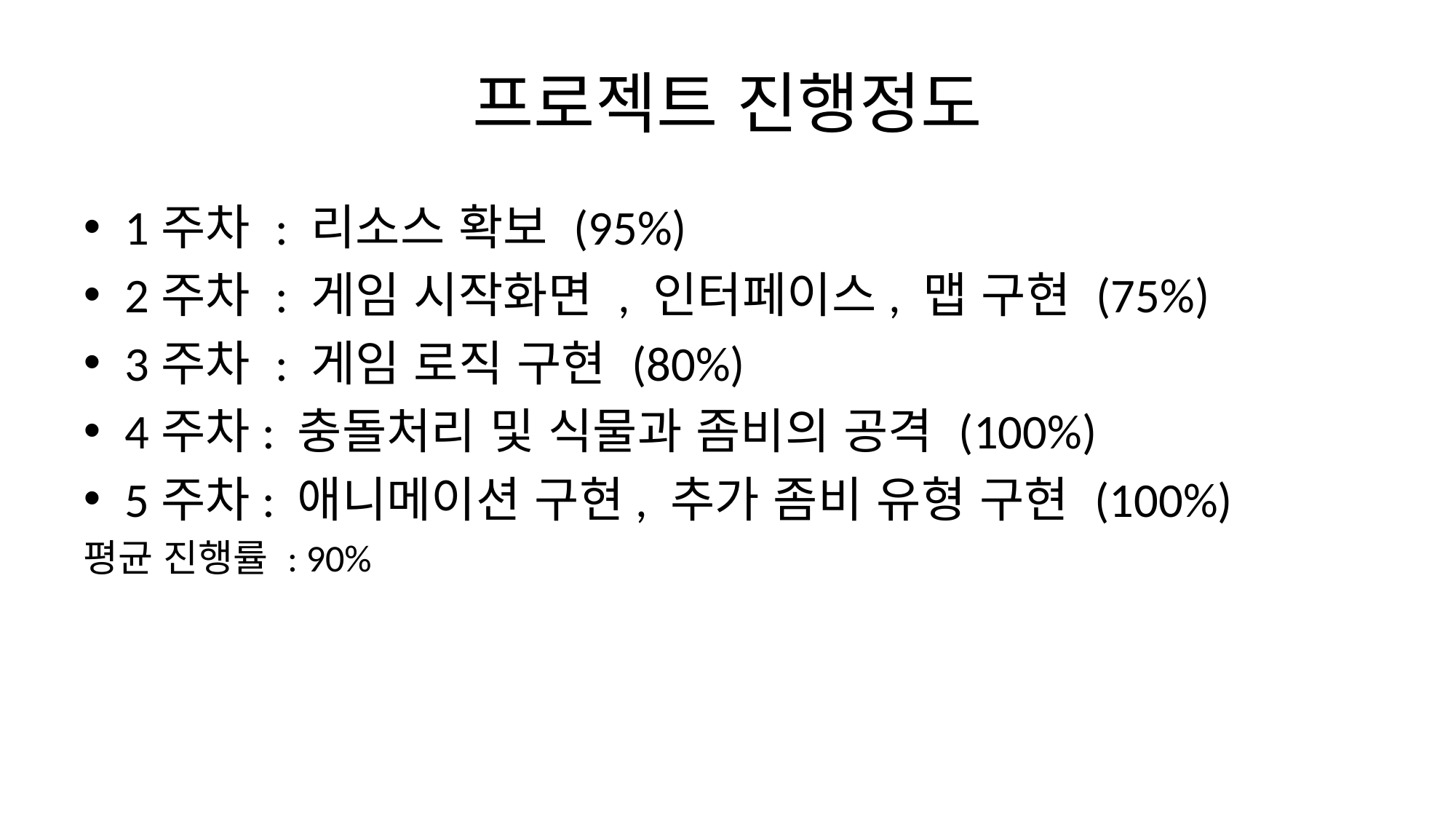

# 프로젝트 진행정도
1주차 : 리소스 확보 (95%)
2주차 : 게임 시작화면 , 인터페이스, 맵 구현 (75%)
3주차 : 게임 로직 구현 (80%)
4주차: 충돌처리 및 식물과 좀비의 공격 (100%)
5주차: 애니메이션 구현, 추가 좀비 유형 구현 (100%)
평균 진행률 : 90%